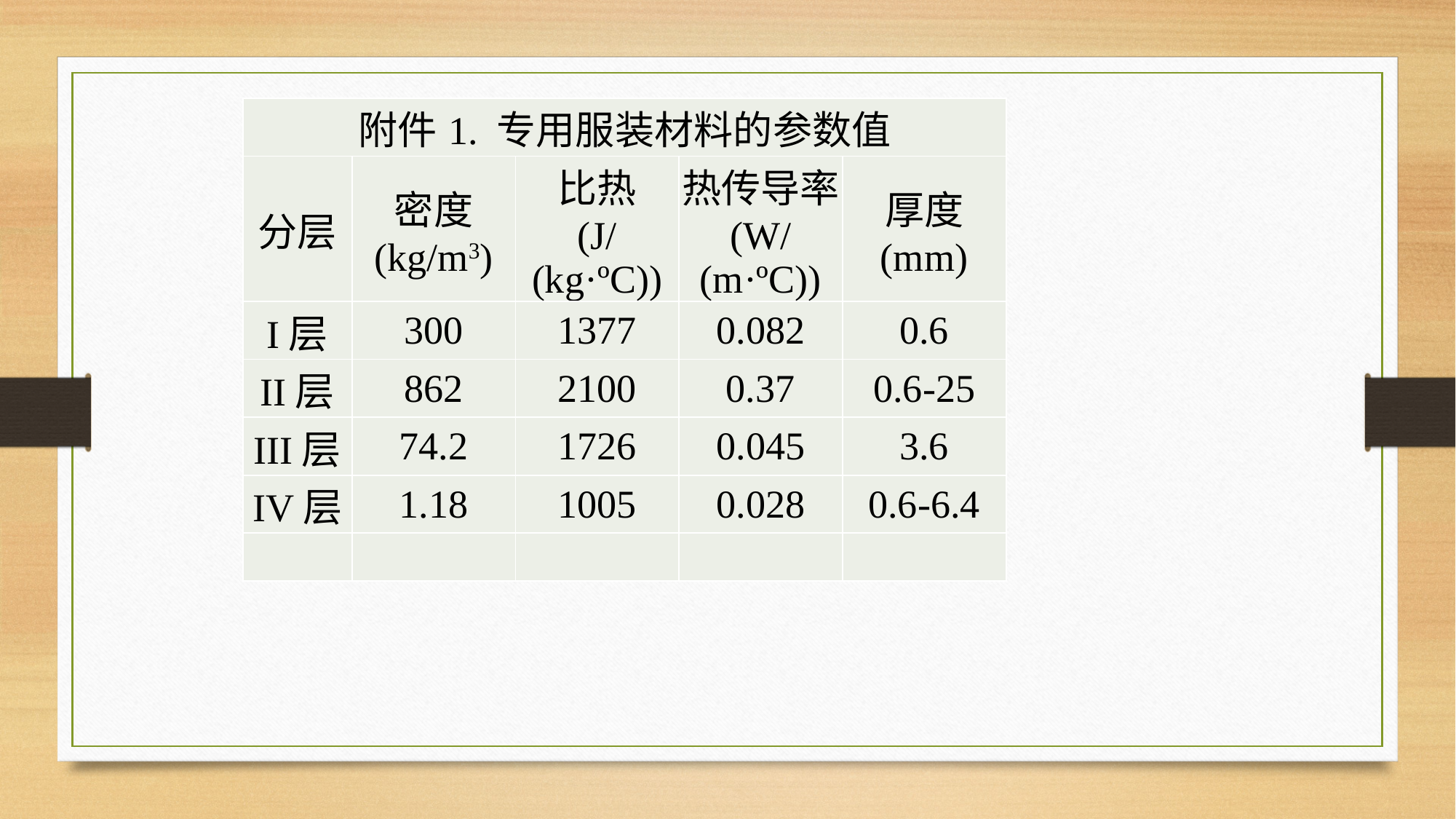

| 附件1. 专用服装材料的参数值 |  |  |  |  |
| --- | --- | --- | --- | --- |
| 分层 | 密度 (kg/m3) | 比热 (J/(kg·ºC)) | 热传导率 (W/(m·ºC)) | 厚度 (mm) |
| I层 | 300 | 1377 | 0.082 | 0.6 |
| II层 | 862 | 2100 | 0.37 | 0.6-25 |
| III层 | 74.2 | 1726 | 0.045 | 3.6 |
| IV层 | 1.18 | 1005 | 0.028 | 0.6-6.4 |
|  |  |  |  |  |